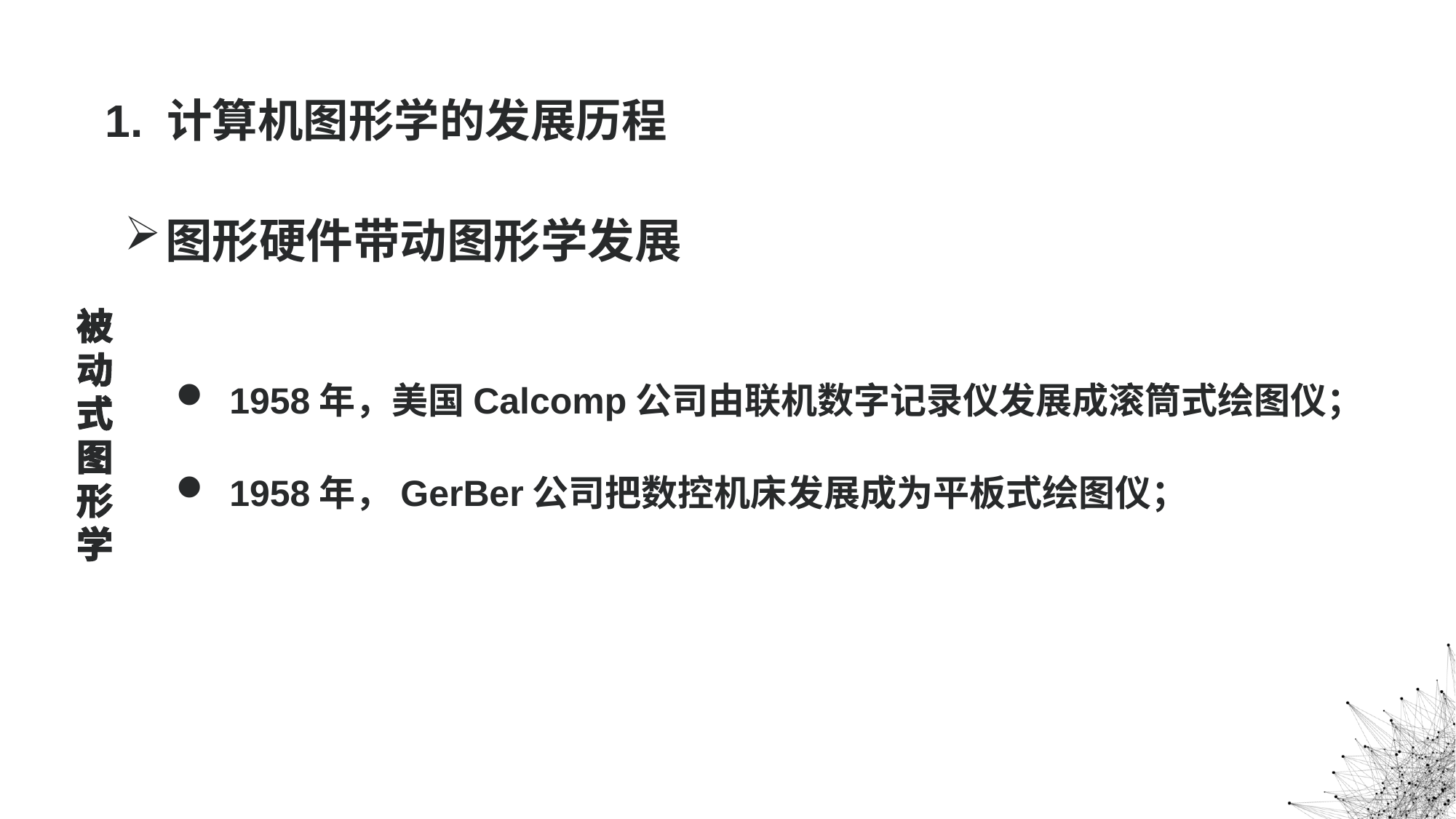

# 1. 计算机图形学的发展历程
图形硬件带动图形学发展

1958年，美国Calcomp公司由联机数字记录仪发展成滚筒式绘图仪；
1958年，GerBer公司把数控机床发展成为平板式绘图仪；

被动式图形学